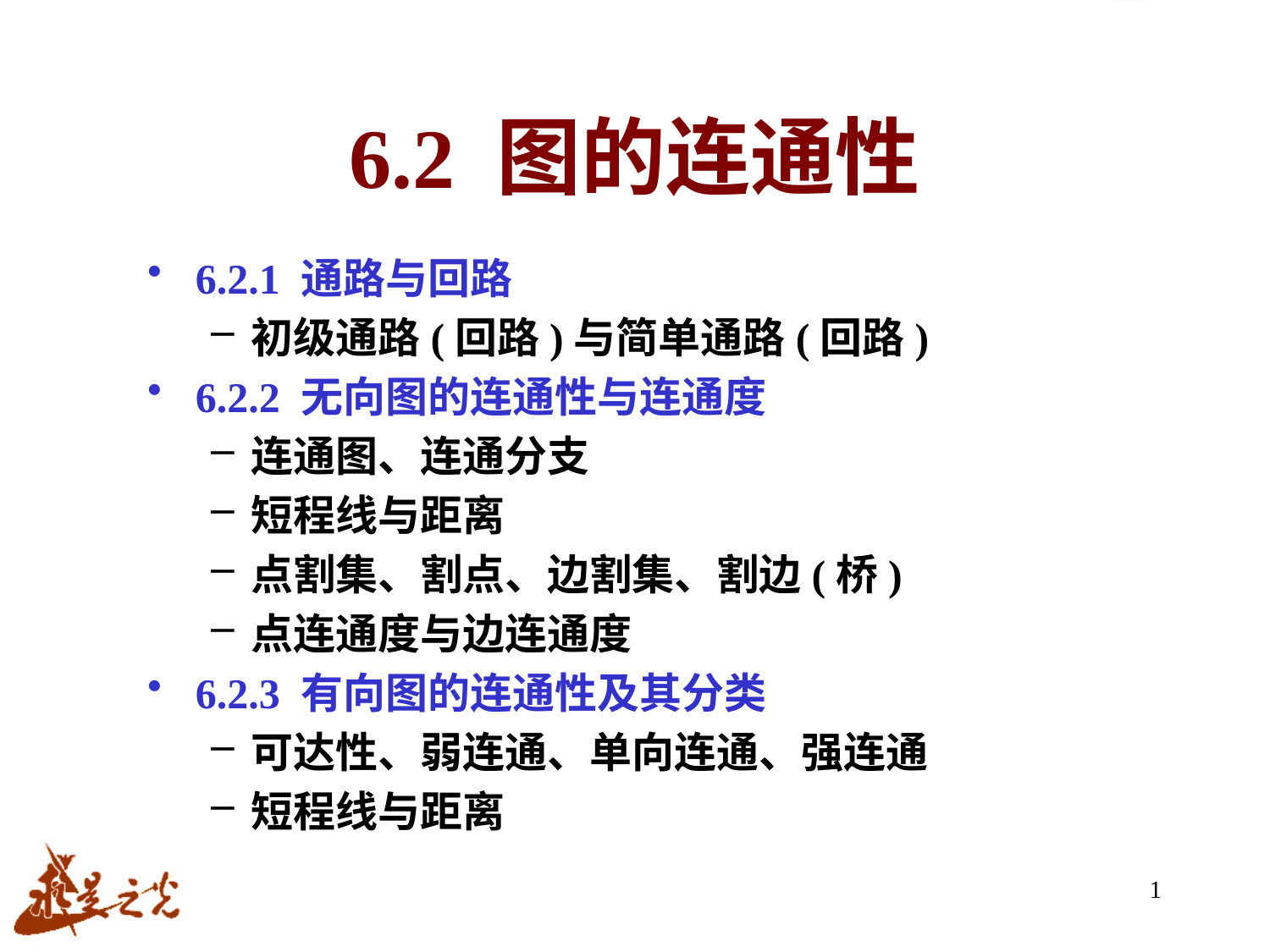

# 6.2 图的连通性
6.2.1 通路与回路
初级通路(回路)与简单通路(回路)
6.2.2 无向图的连通性与连通度
连通图、连通分支
短程线与距离
点割集、割点、边割集、割边(桥)
点连通度与边连通度
6.2.3 有向图的连通性及其分类
可达性、弱连通、单向连通、强连通
短程线与距离

1